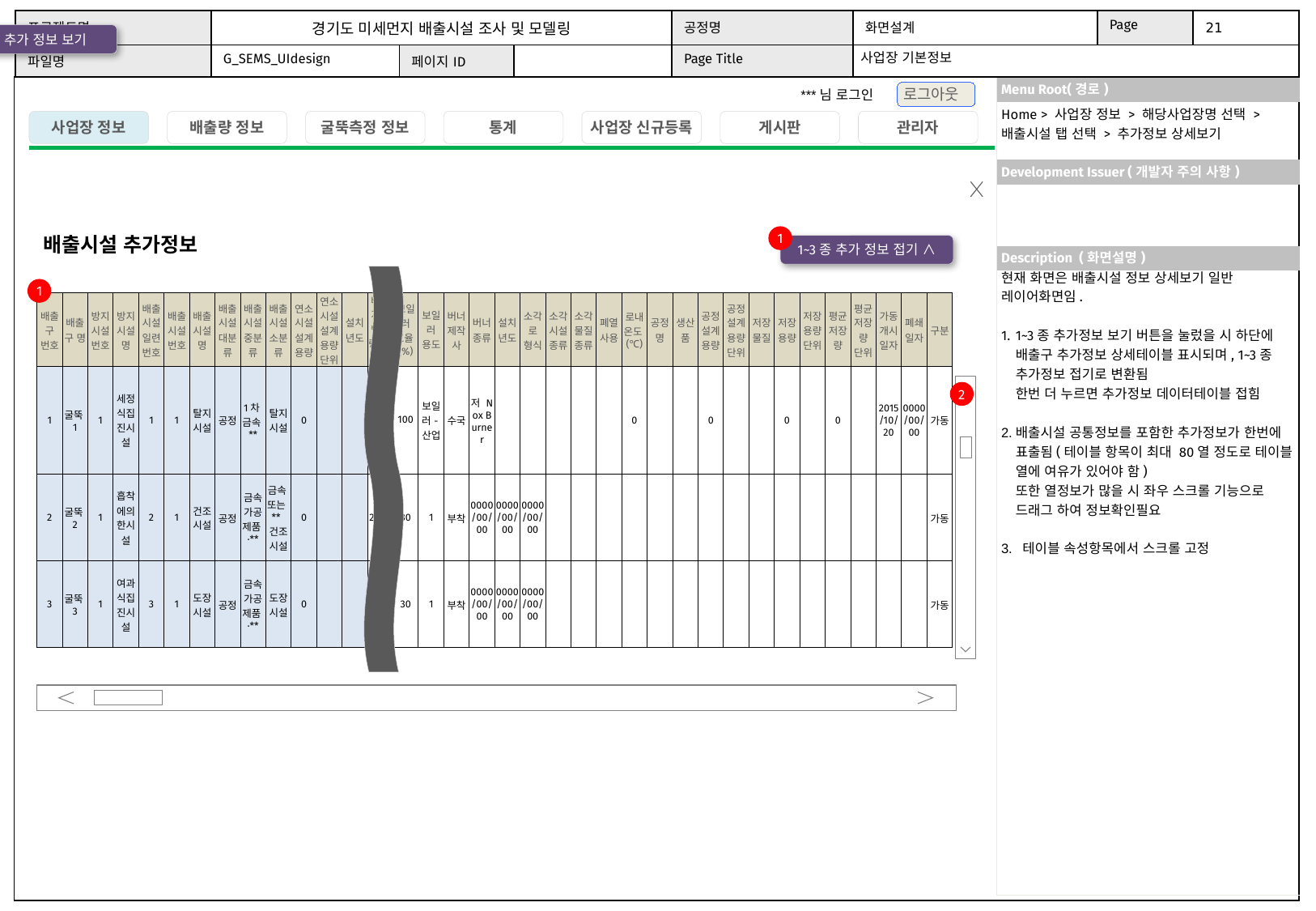

사업장 기본정보
Home > 사업장 정보 > 해당사업장명 선택 > 배출시설 탭 선택 > 추가정보 상세보기
배출시설 추가정보
1
1~3종 추가 정보 접기 ∧

현재 화면은 배출시설 정보 상세보기 일반 레이어화면임.

1~3종 추가정보 보기 버튼을 눌렀을 시 하단에 배출구 추가정보 상세테이블 표시되며, 1~3종 추가정보 접기로 변환됨
한번 더 누르면 추가정보 데이터테이블 접힘

배출시설 공통정보를 포함한 추가정보가 한번에 표출됨(테이블 항목이 최대 80열 정도로 테이블 열에 여유가 있어야 함)
또한 열정보가 많을 시 좌우 스크롤 기능으로 드래그 하여 정보확인필요

 테이블 속성항목에서 스크롤 고정
1
| 배출구 번호 | 배출구 명 | 방지시설 번호 | 방지 시설명 | 배출시설 일련번호 | 배출시설 번호 | 배출 시설명 | 배출시설 대분류 | 배출시설 중분류 | 배출시설 소분류 | 연소시설설계용량 | 연소시설설계용량단위 | 설치년도 | 배출가스발생량(S㎥/hr) | 보일러 효율(%) | 보일러 용도 | 버너 제작사 | 버너 종류 | 설치년도 | 소각로 형식 | 소각시설종류 | 소각물질종류 | 폐열사용 | 로내온도(℃) | 공정명 | 생산품 | 공정설계용량 | 공정설계용량 단위 | 저장물질 | 저장용량 | 저장용량단위 | 평균저장량 | 평균저장량 단위 | 가동 개시일자 | 폐쇄일자 | 구분 |
| --- | --- | --- | --- | --- | --- | --- | --- | --- | --- | --- | --- | --- | --- | --- | --- | --- | --- | --- | --- | --- | --- | --- | --- | --- | --- | --- | --- | --- | --- | --- | --- | --- | --- | --- | --- |
| 1 | 굴뚝1 | 1 | 세정식집진시설 | 1 | 1 | 탈지시설 | 공정 | 1차 금속\*\* | 탈지시설 | 0 |  |  | 9061 | 100 | 보일러-산업 | 수국 | 저 Nox Burner |  |  |  |  |  | 0 |  |  | 0 |  |  | 0 |  | 0 |  | 2015/10/20 | 0000/00/00 | 가동 |
| 2 | 굴뚝2 | 1 | 흡착에의한시설 | 2 | 1 | 건조시설 | 공정 | 금속가공제품·\*\* | 금속 또는 \*\* 건조시설 | 0 |  |  | 2004 | 30 | 1 | 부착 | 0000/00/00 | 0000/00/00 | 0000/00/00 |  |  |  |  |  |  |  |  |  |  |  |  |  |  |  | 가동 |
| 3 | 굴뚝3 | 1 | 여과식집진시설 | 3 | 1 | 도장시설 | 공정 | 금속가공제품·\*\* | 도장시설 | 0 |  |  | 2004 | 30 | 1 | 부착 | 0000/00/00 | 0000/00/00 | 0000/00/00 |  |  |  |  |  |  |  |  |  |  |  |  |  |  |  | 가동 |

2